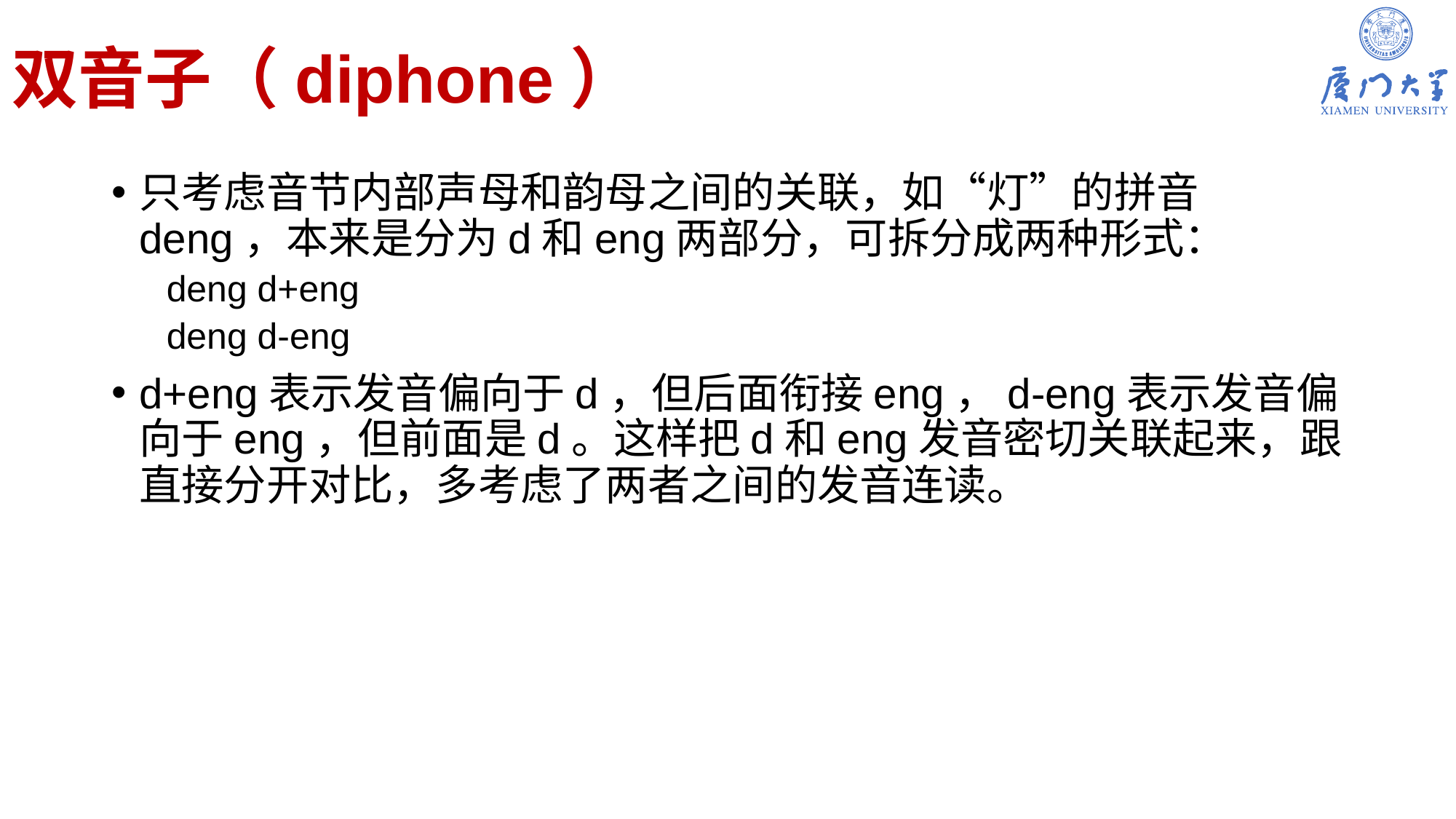

# 双音子（diphone）
只考虑音节内部声母和韵母之间的关联，如“灯”的拼音deng，本来是分为d和eng两部分，可拆分成两种形式：
deng d+eng
deng d-eng
d+eng表示发音偏向于d，但后面衔接eng，d-eng表示发音偏向于eng，但前面是d。这样把d和eng发音密切关联起来，跟直接分开对比，多考虑了两者之间的发音连读。